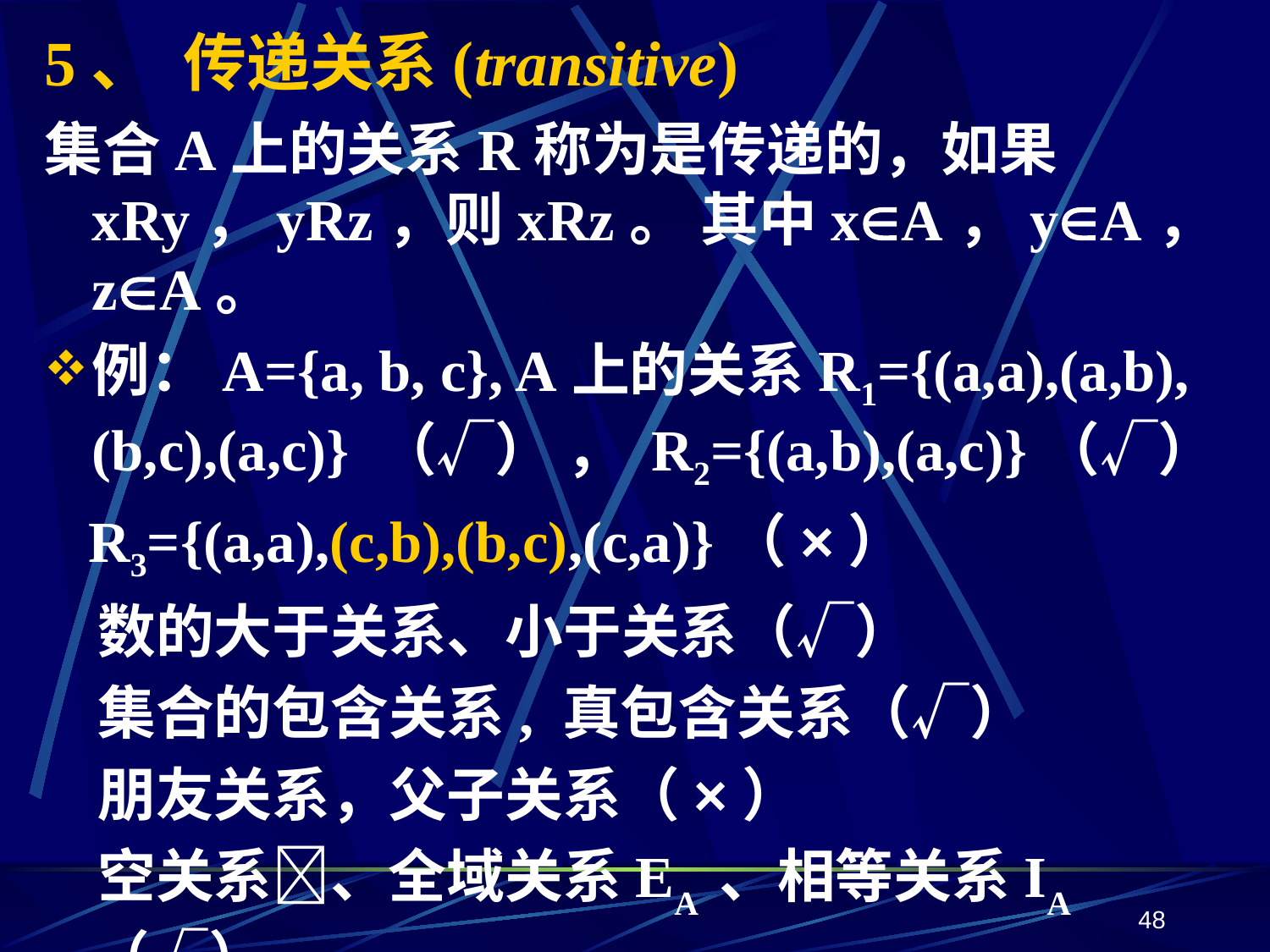

# 5、  传递关系(transitive)
集合A上的关系R称为是传递的，如果xRy，yRz，则xRz。 其中x∈A，y∈A，z∈A。
例：A={a, b, c}, A上的关系R1={(a,a),(a,b),(b,c),(a,c)} （√） ， R2={(a,b),(a,c)}（√）
   R3={(a,a),(c,b),(b,c),(c,a)}（×）
   数的大于关系、小于关系（√）
   集合的包含关系, 真包含关系（√）
   朋友关系，父子关系（×）
   空关系φ、全域关系EA 、相等关系IA （√）
48